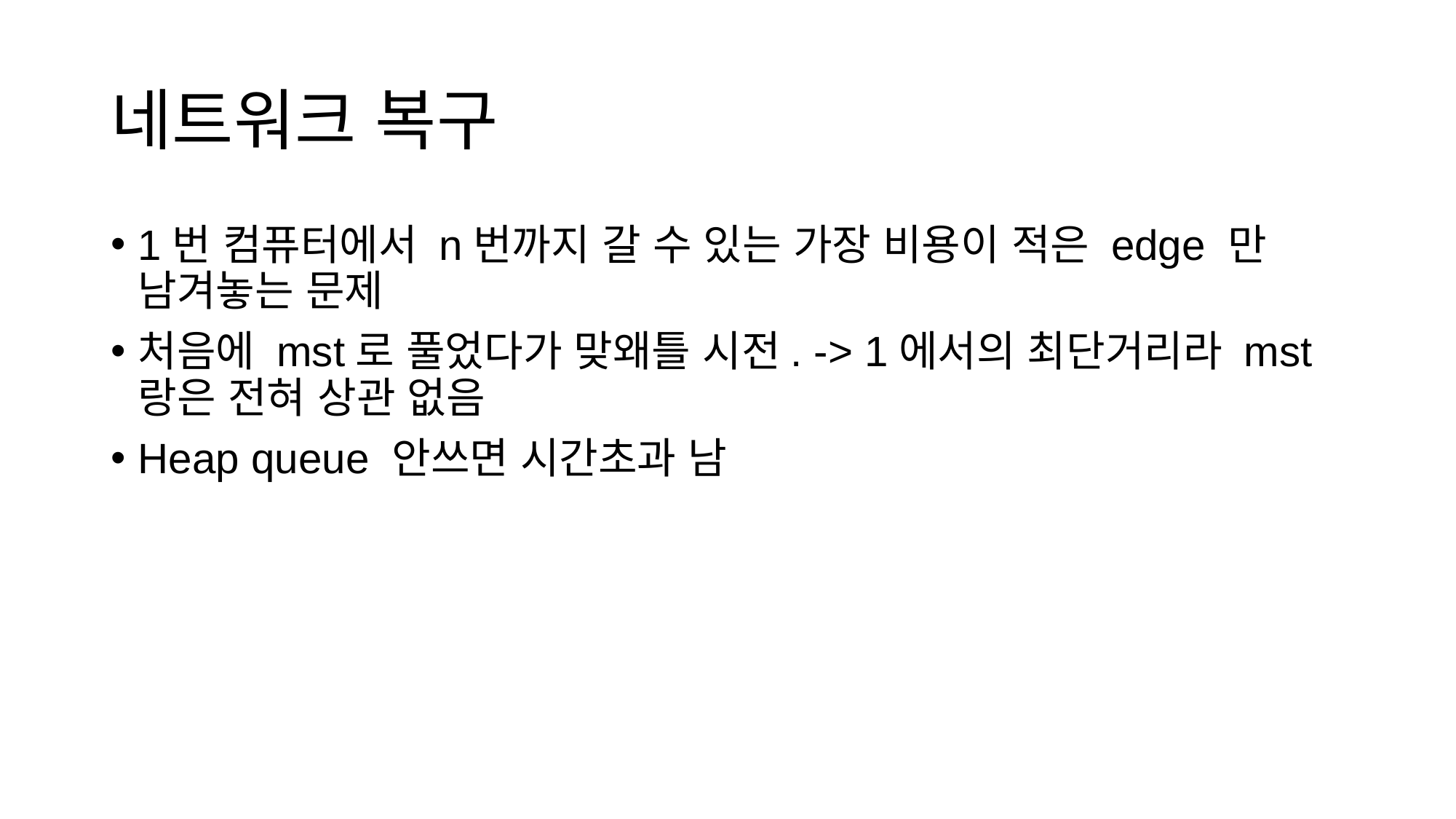

# 네트워크 복구
1번 컴퓨터에서 n번까지 갈 수 있는 가장 비용이 적은 edge 만 남겨놓는 문제
처음에 mst로 풀었다가 맞왜틀 시전. -> 1에서의 최단거리라 mst랑은 전혀 상관 없음
Heap queue 안쓰면 시간초과 남